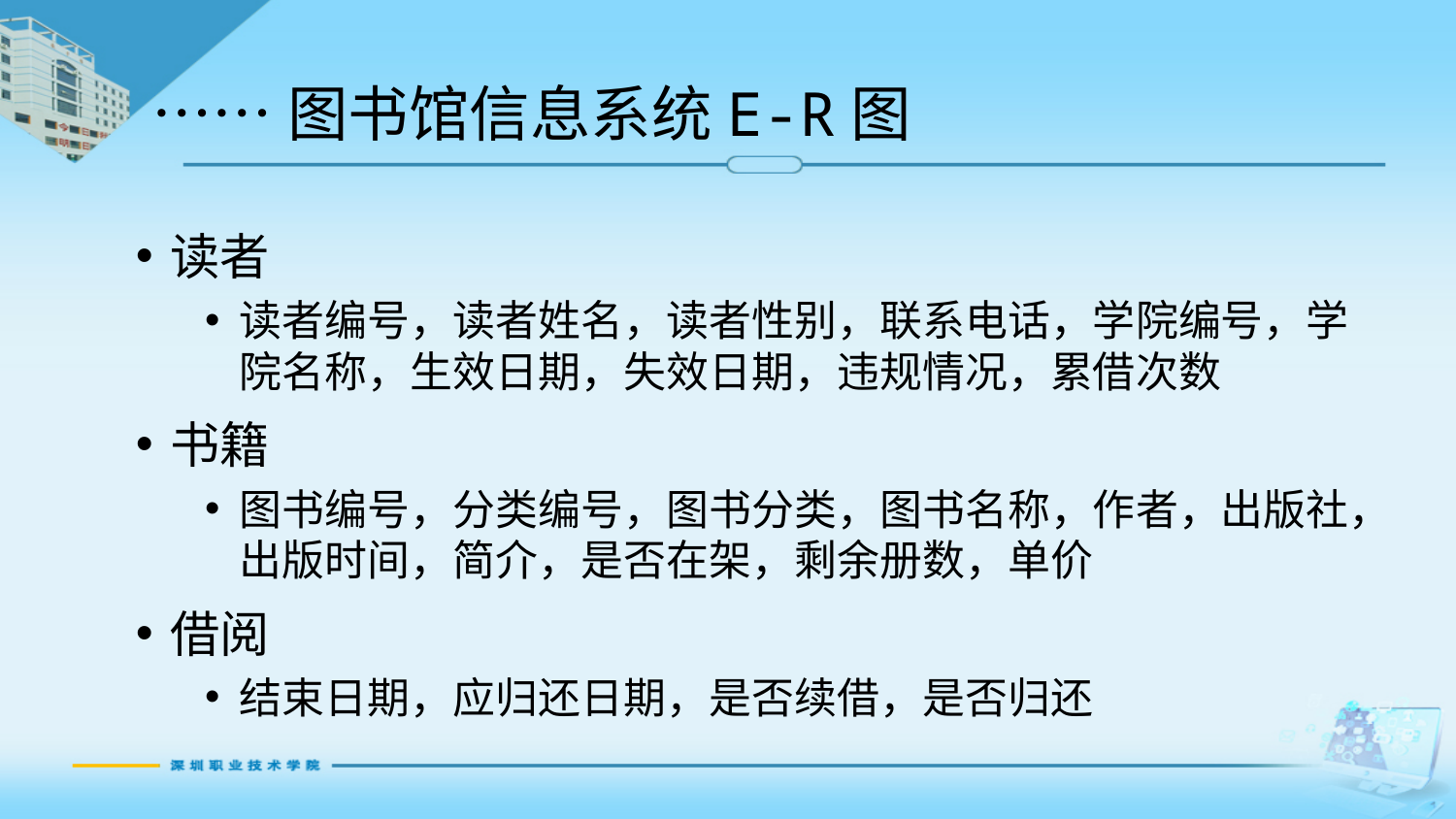

# ……图书馆信息系统E-R图
读者
读者编号，读者姓名，读者性别，联系电话，学院编号，学院名称，生效日期，失效日期，违规情况，累借次数
书籍
图书编号，分类编号，图书分类，图书名称，作者，出版社，出版时间，简介，是否在架，剩余册数，单价
借阅
结束日期，应归还日期，是否续借，是否归还